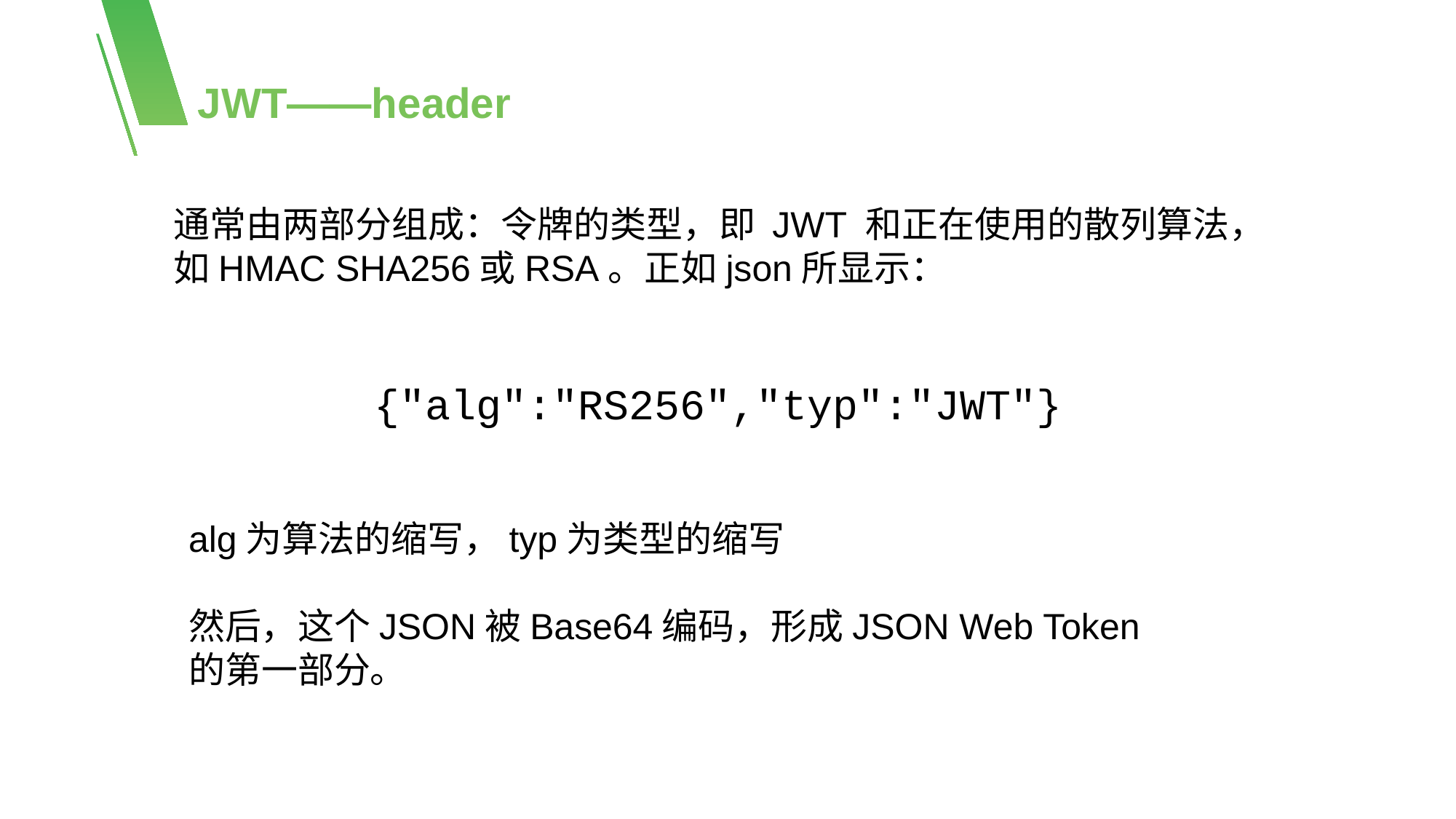

JWT——header
通常由两部分组成：令牌的类型，即 JWT 和正在使用的散列算法，如HMAC SHA256或RSA。正如json所显示：
{"alg":"RS256","typ":"JWT"}
alg为算法的缩写，typ为类型的缩写

然后，这个JSON被Base64编码，形成JSON Web Token的第一部分。